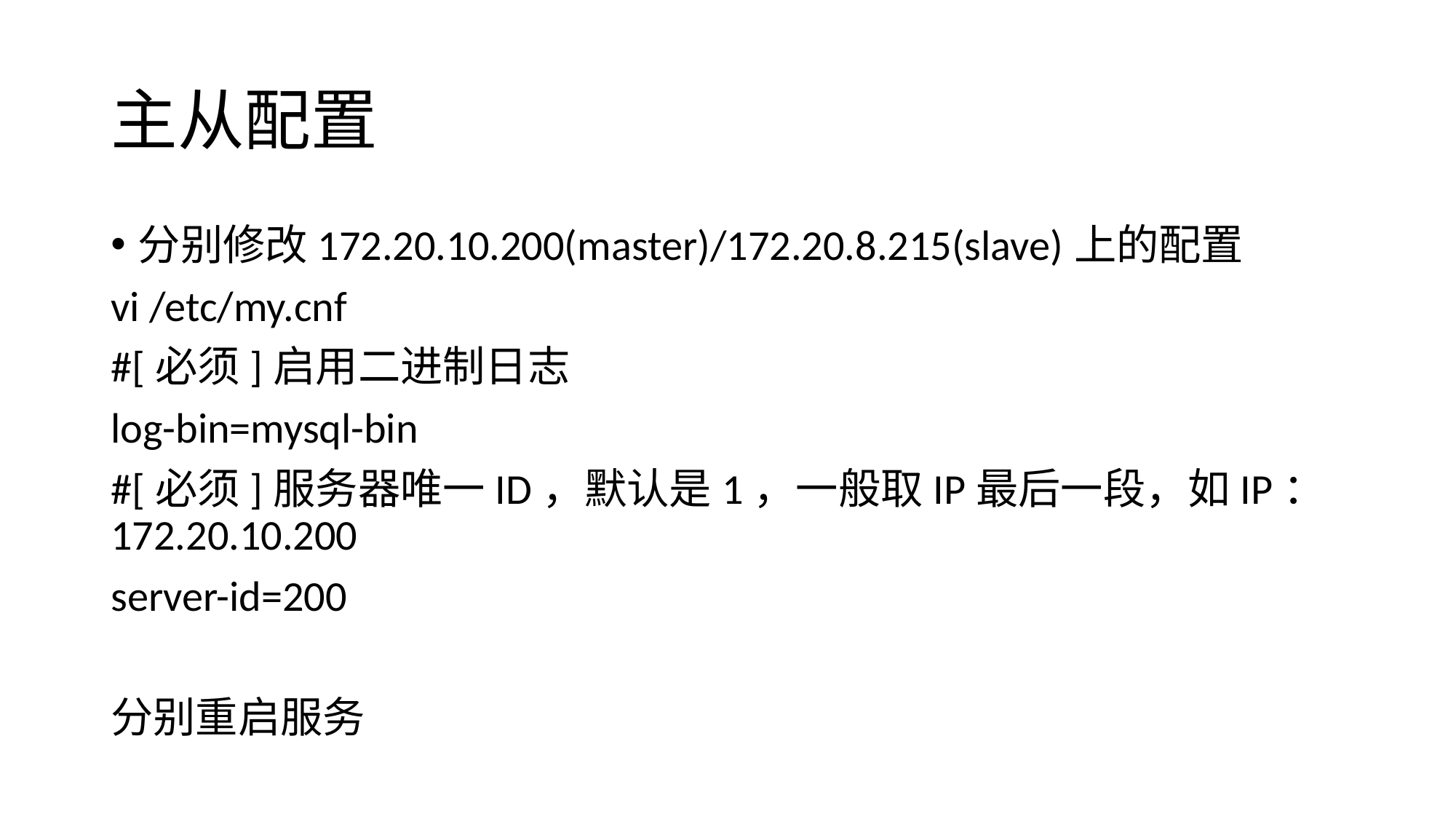

# 主从配置
分别修改172.20.10.200(master)/172.20.8.215(slave)上的配置
vi /etc/my.cnf
#[必须]启用二进制日志
log-bin=mysql-bin
#[必须]服务器唯一ID，默认是1，一般取IP最后一段，如IP：172.20.10.200
server-id=200

分别重启服务